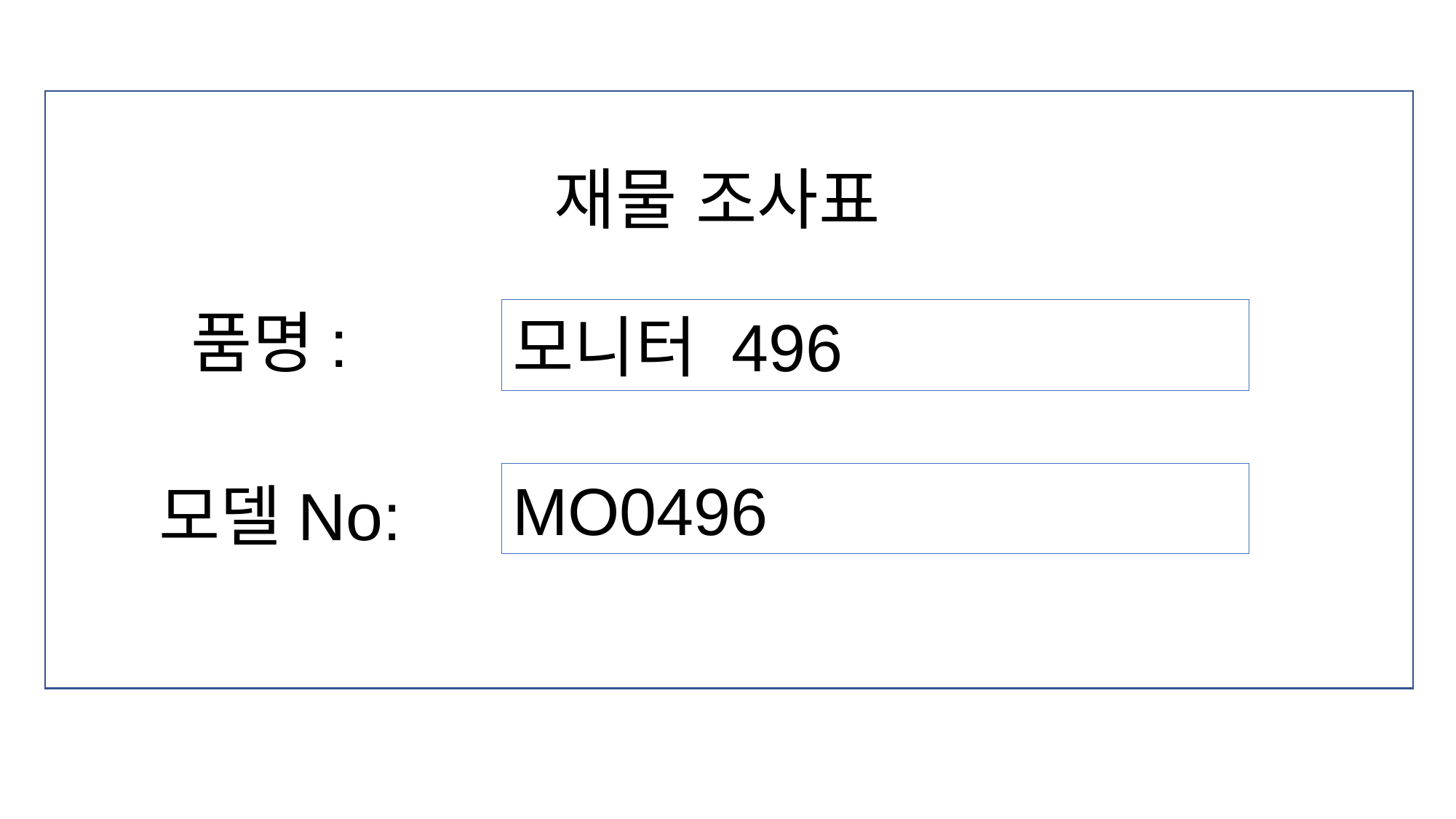

재물 조사표
품명:
모니터 496
MO0496
모델No: